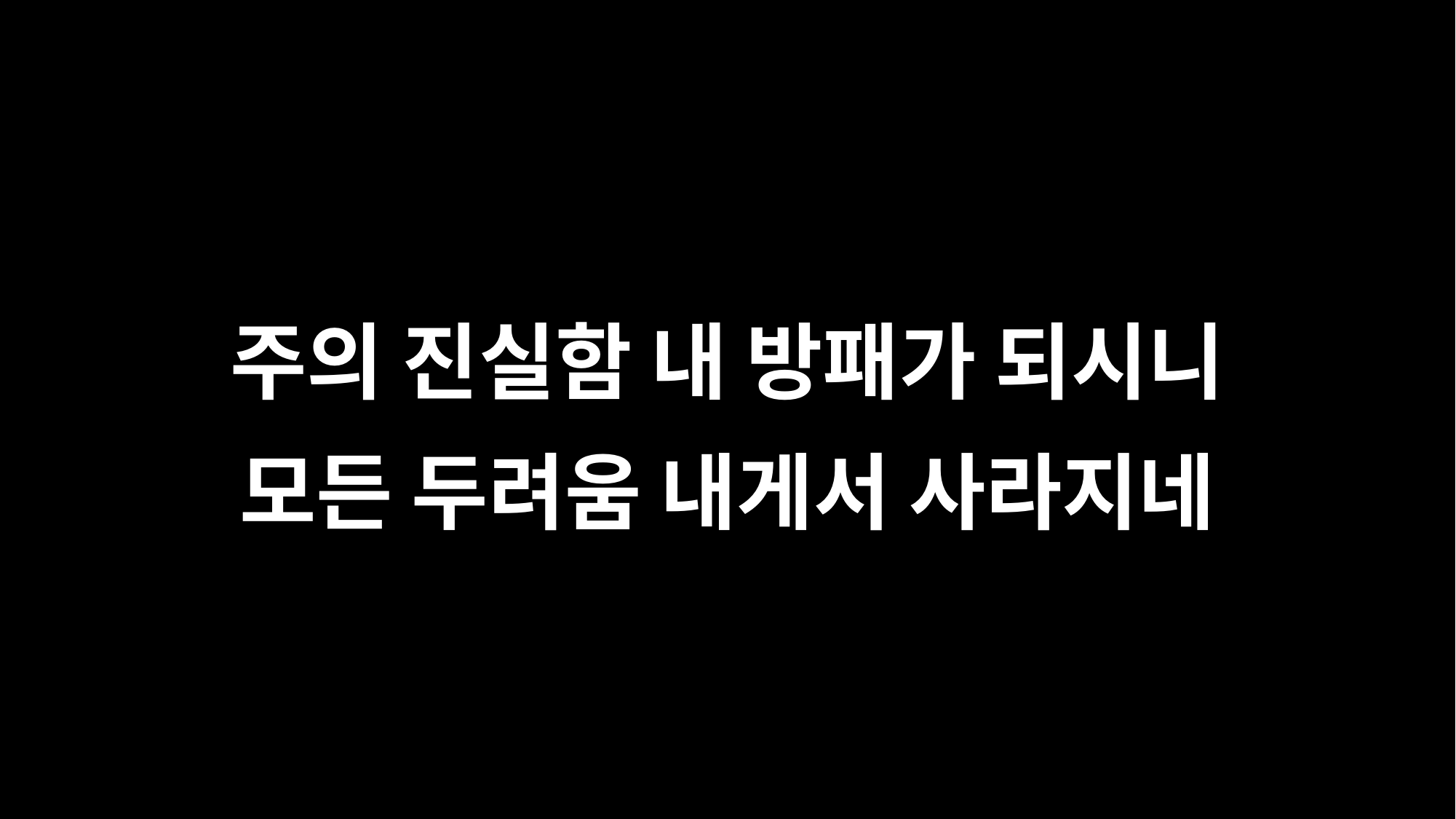

주의 진실함 내 방패가 되시니
모든 두려움 내게서 사라지네